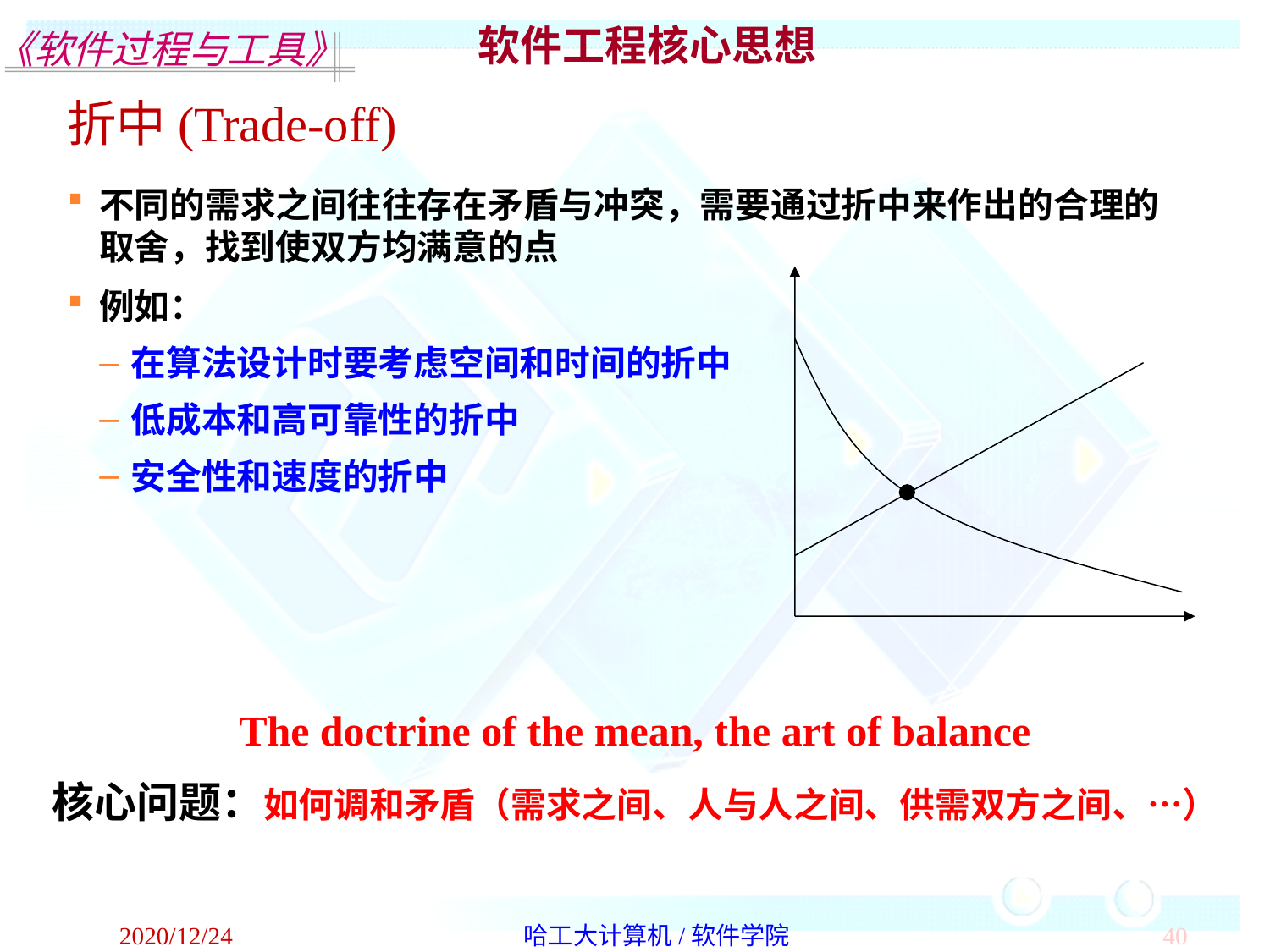

软件工程核心思想
折中(Trade-off)
不同的需求之间往往存在矛盾与冲突，需要通过折中来作出的合理的取舍，找到使双方均满意的点
例如：
在算法设计时要考虑空间和时间的折中
低成本和高可靠性的折中
安全性和速度的折中

The doctrine of the mean, the art of balance
核心问题：如何调和矛盾（需求之间、人与人之间、供需双方之间、…）